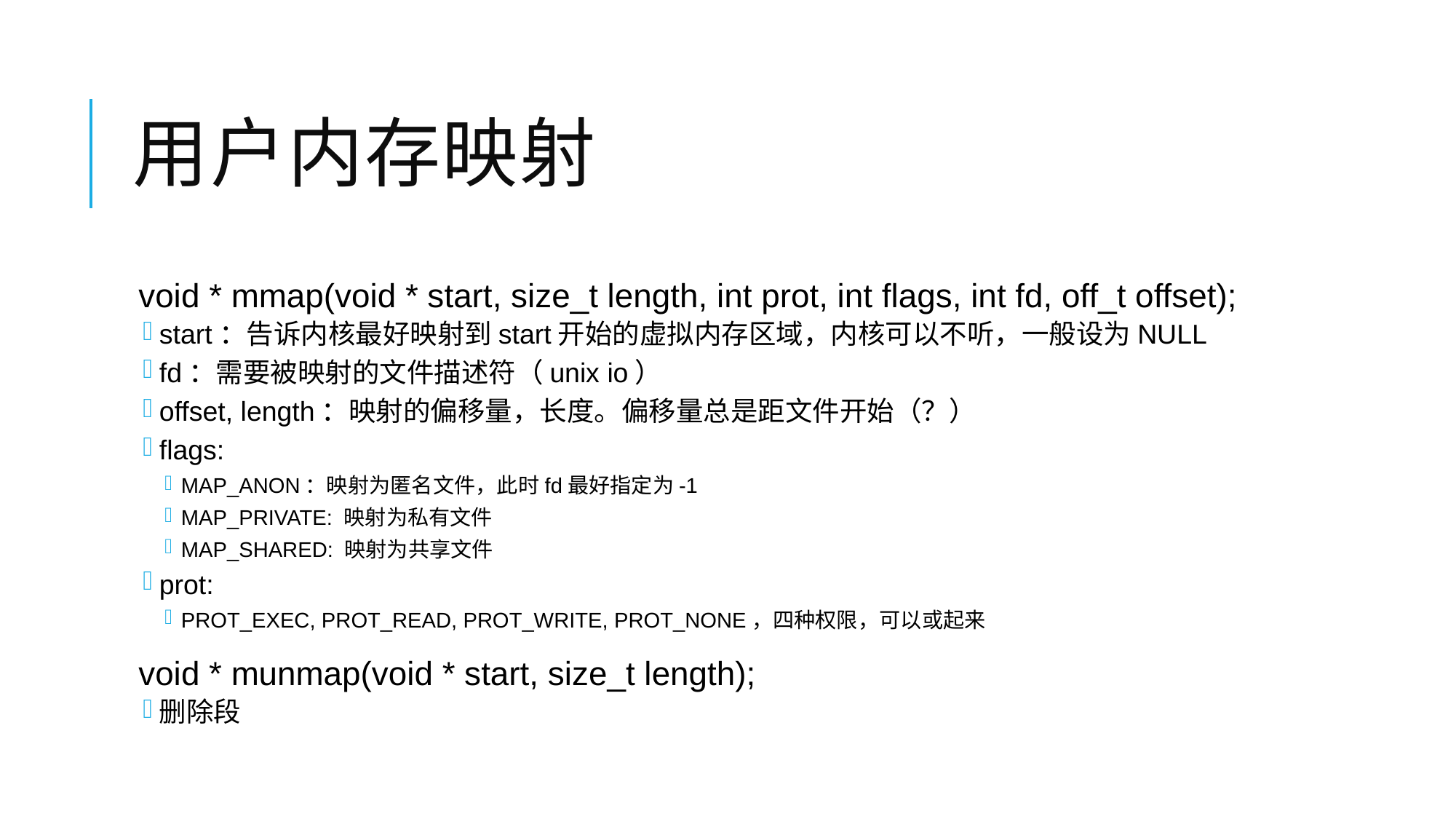

# 用户内存映射
void * mmap(void * start, size_t length, int prot, int flags, int fd, off_t offset);
start：告诉内核最好映射到start开始的虚拟内存区域，内核可以不听，一般设为NULL
fd：需要被映射的文件描述符（unix io）
offset, length：映射的偏移量，长度。偏移量总是距文件开始（？）
flags:
MAP_ANON：映射为匿名文件，此时fd最好指定为-1
MAP_PRIVATE: 映射为私有文件
MAP_SHARED: 映射为共享文件
prot:
PROT_EXEC, PROT_READ, PROT_WRITE, PROT_NONE，四种权限，可以或起来
void * munmap(void * start, size_t length);
删除段